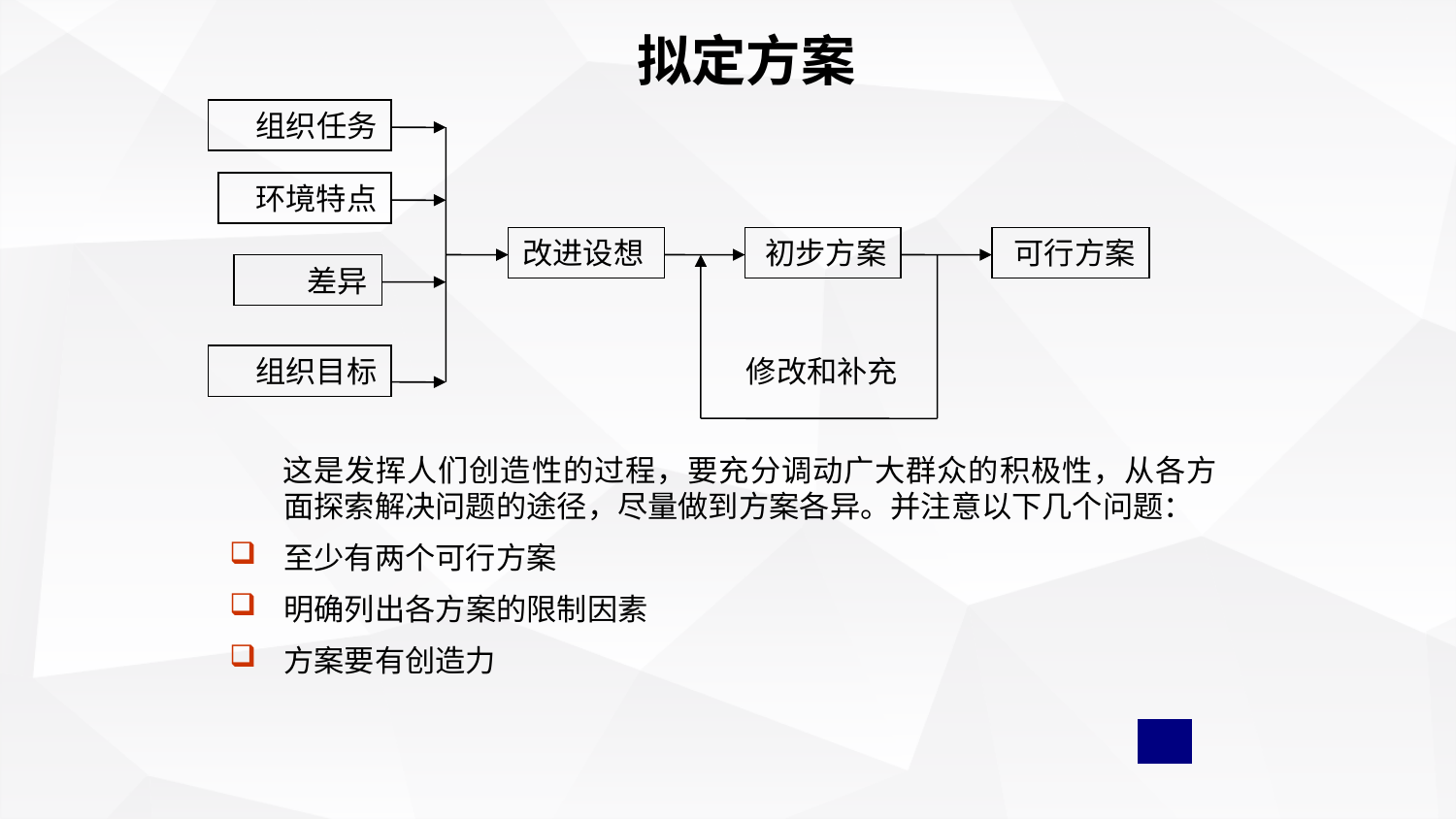

# 拟定方案
组织任务

环境特点

改进设想
初步方案
可行方案
差异

组织目标
  修改和补充

      这是发挥人们创造性的过程，要充分调动广大群众的积极性，从各方面探索解决问题的途径，尽量做到方案各异。并注意以下几个问题：
至少有两个可行方案
明确列出各方案的限制因素
方案要有创造力